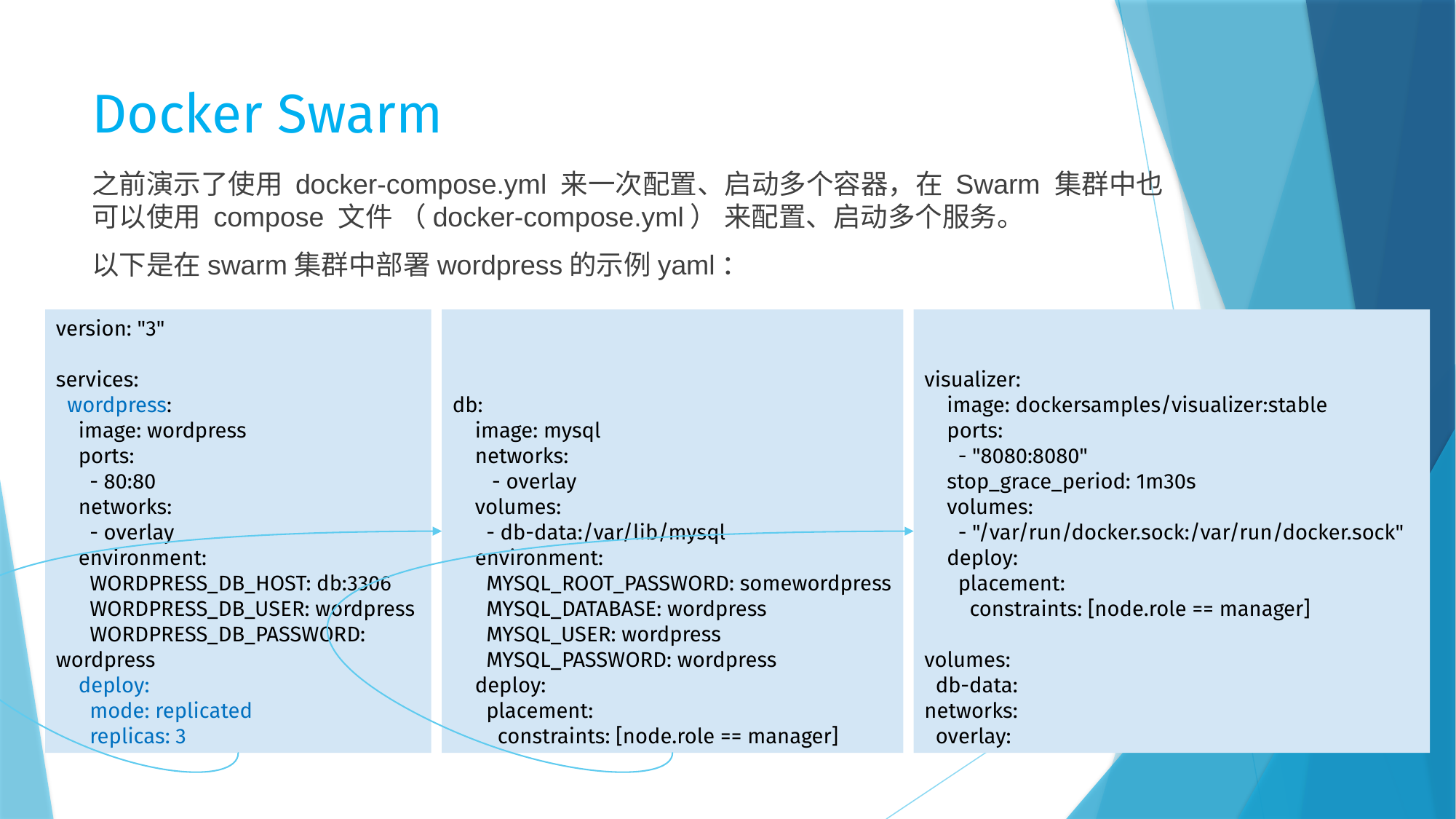

# Docker Swarm
之前演示了使用 docker-compose.yml 来一次配置、启动多个容器，在 Swarm 集群中也可以使用 compose 文件 （docker-compose.yml） 来配置、启动多个服务。
以下是在swarm集群中部署wordpress的示例yaml：

version: "3"

services:
  wordpress:
    image: wordpress
    ports:
      - 80:80
    networks:
      - overlay
    environment:
      WORDPRESS_DB_HOST: db:3306
      WORDPRESS_DB_USER: wordpress
      WORDPRESS_DB_PASSWORD: wordpress
    deploy:
      mode: replicated
      replicas: 3

db:
    image: mysql
    networks:
       - overlay
    volumes:
      - db-data:/var/lib/mysql
    environment:
      MYSQL_ROOT_PASSWORD: somewordpress
      MYSQL_DATABASE: wordpress
      MYSQL_USER: wordpress
      MYSQL_PASSWORD: wordpress
    deploy:
      placement:
        constraints: [node.role == manager]

visualizer:
    image: dockersamples/visualizer:stable
    ports:
      - "8080:8080"
    stop_grace_period: 1m30s
    volumes:
      - "/var/run/docker.sock:/var/run/docker.sock"
    deploy:
      placement:
        constraints: [node.role == manager]

volumes:
  db-data:
networks:
  overlay: